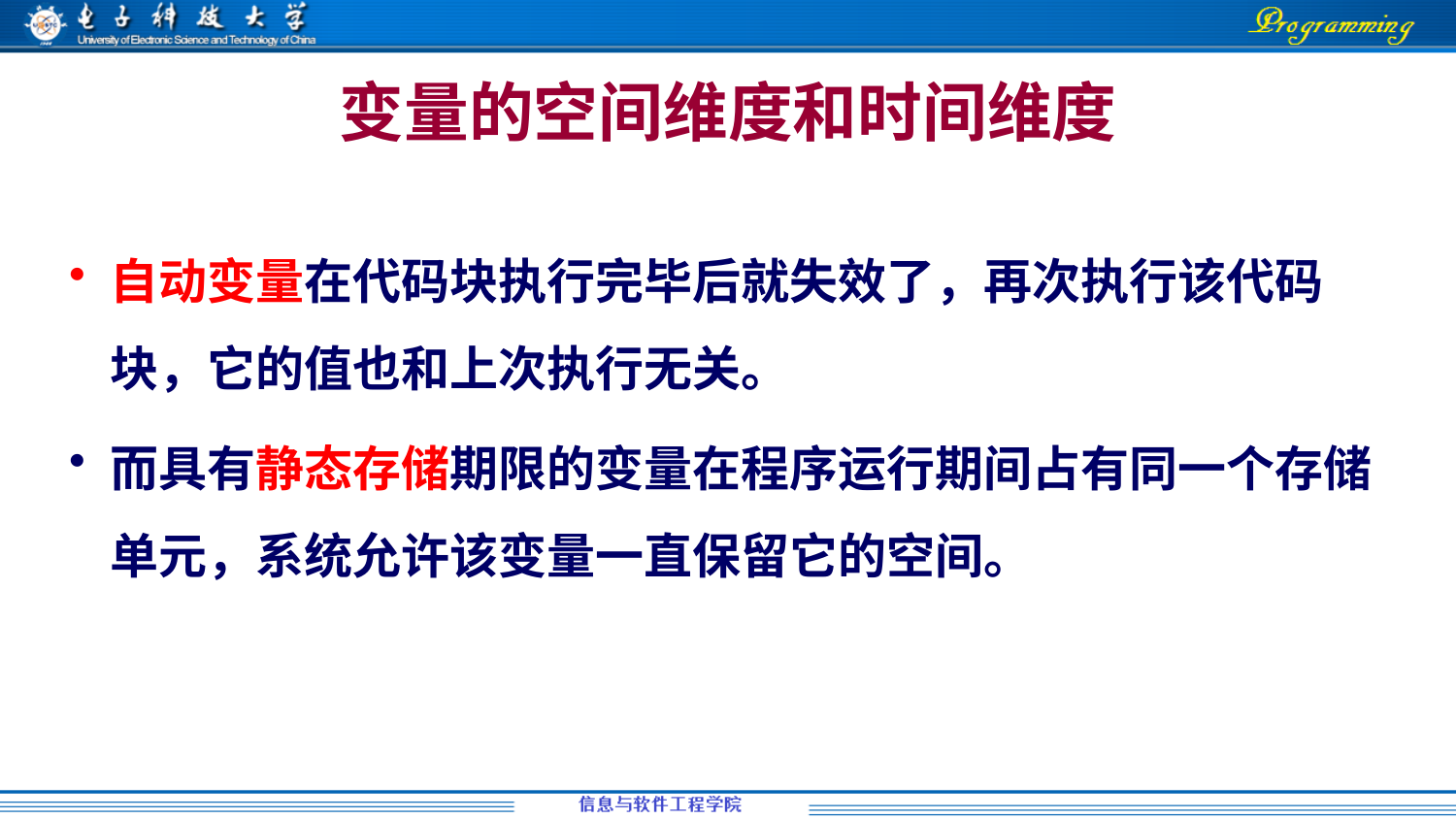

变量的空间维度和时间维度
自动变量在代码块执行完毕后就失效了，再次执行该代码块，它的值也和上次执行无关。
而具有静态存储期限的变量在程序运行期间占有同一个存储单元，系统允许该变量一直保留它的空间。